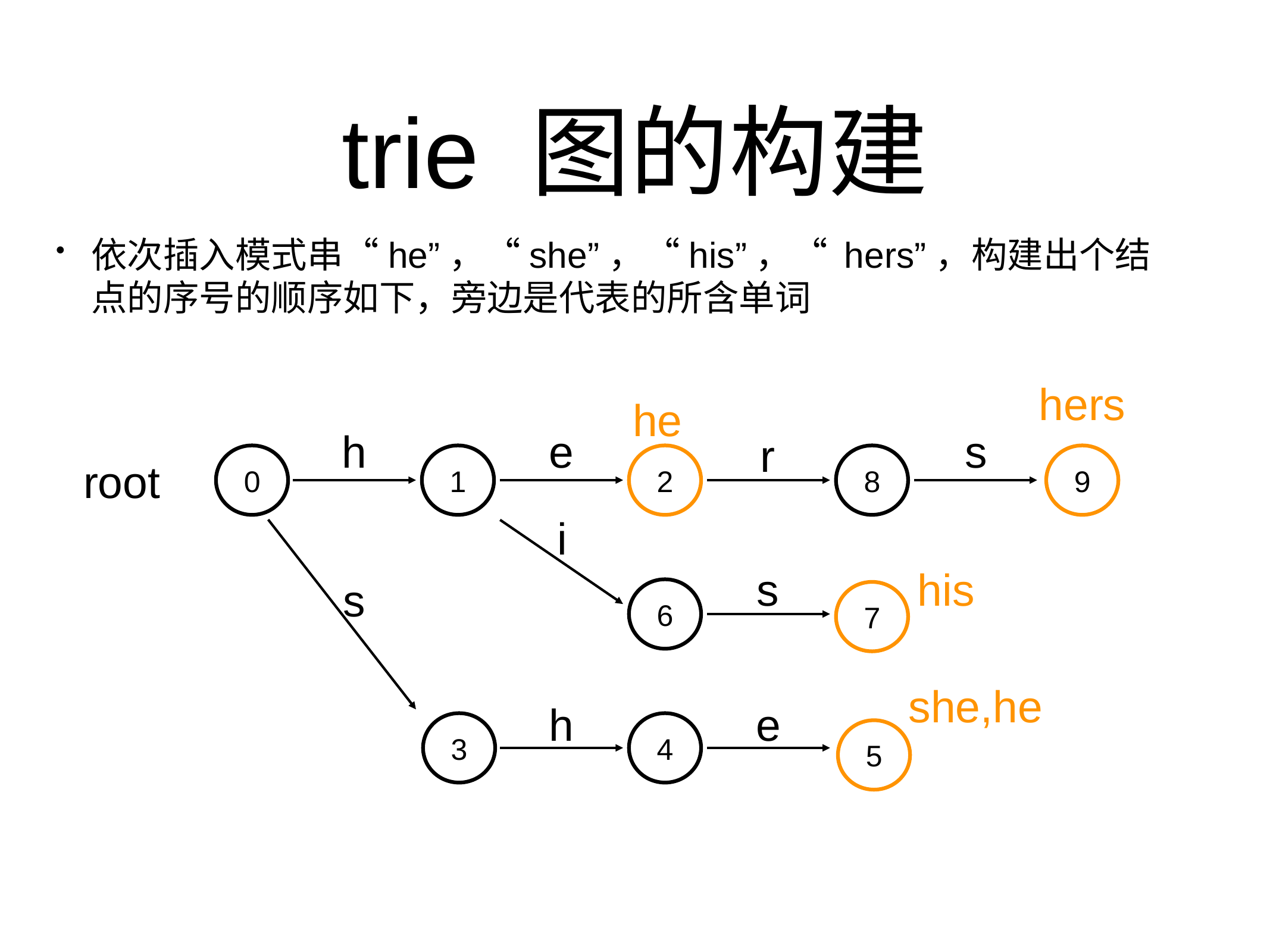

# trie 图的构建
依次插入模式串“he”，“she”，“his”，“ hers”，构建出个结点的序号的顺序如下，旁边是代表的所含单词
hers
he
e
h
s
r

0

1

2

8

9
root

i

s
his
s

6

7

she,he
h
e

3

4

5